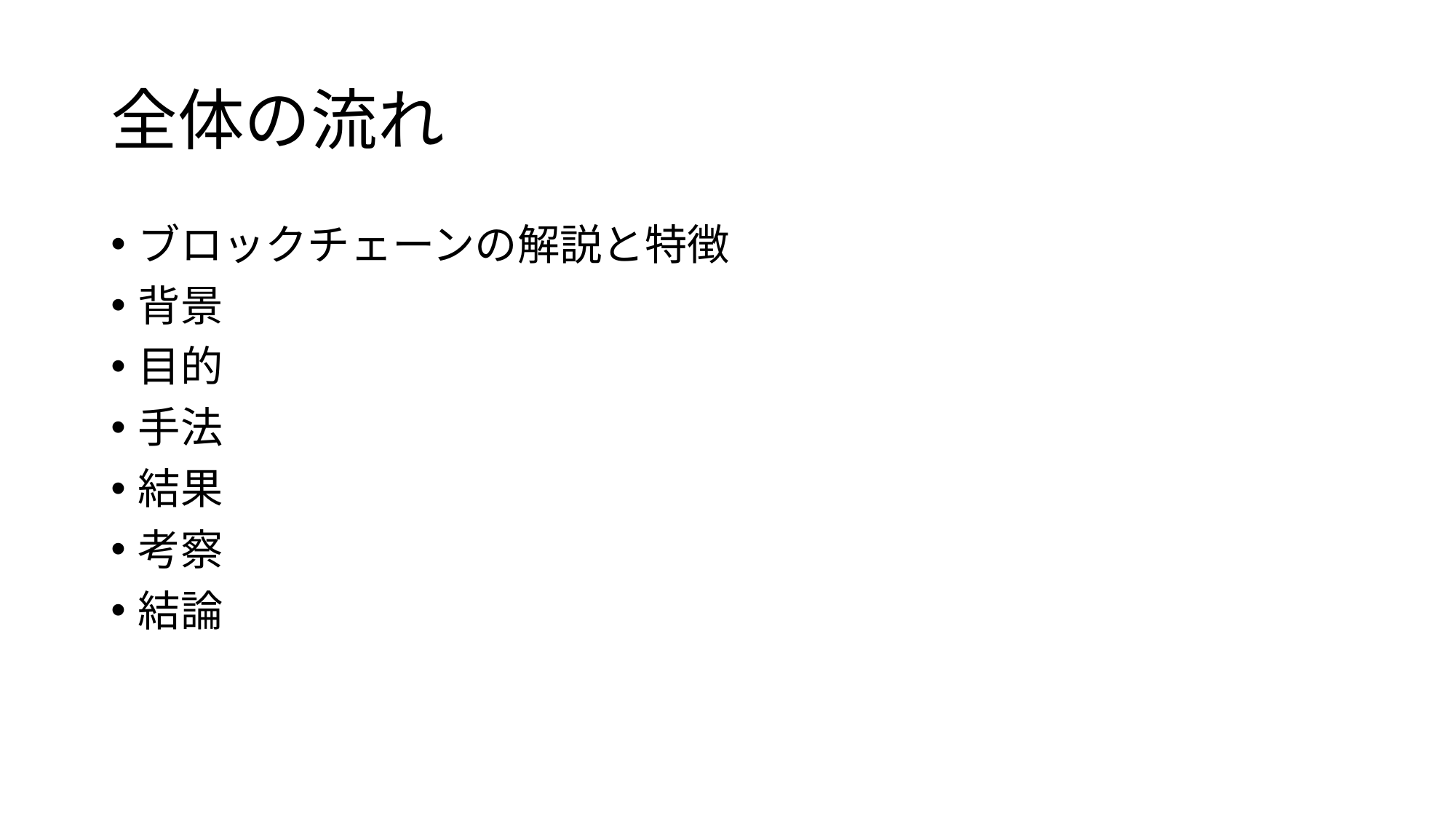

# 全体の流れ
ブロックチェーンの解説と特徴
背景
目的
手法
結果
考察
結論